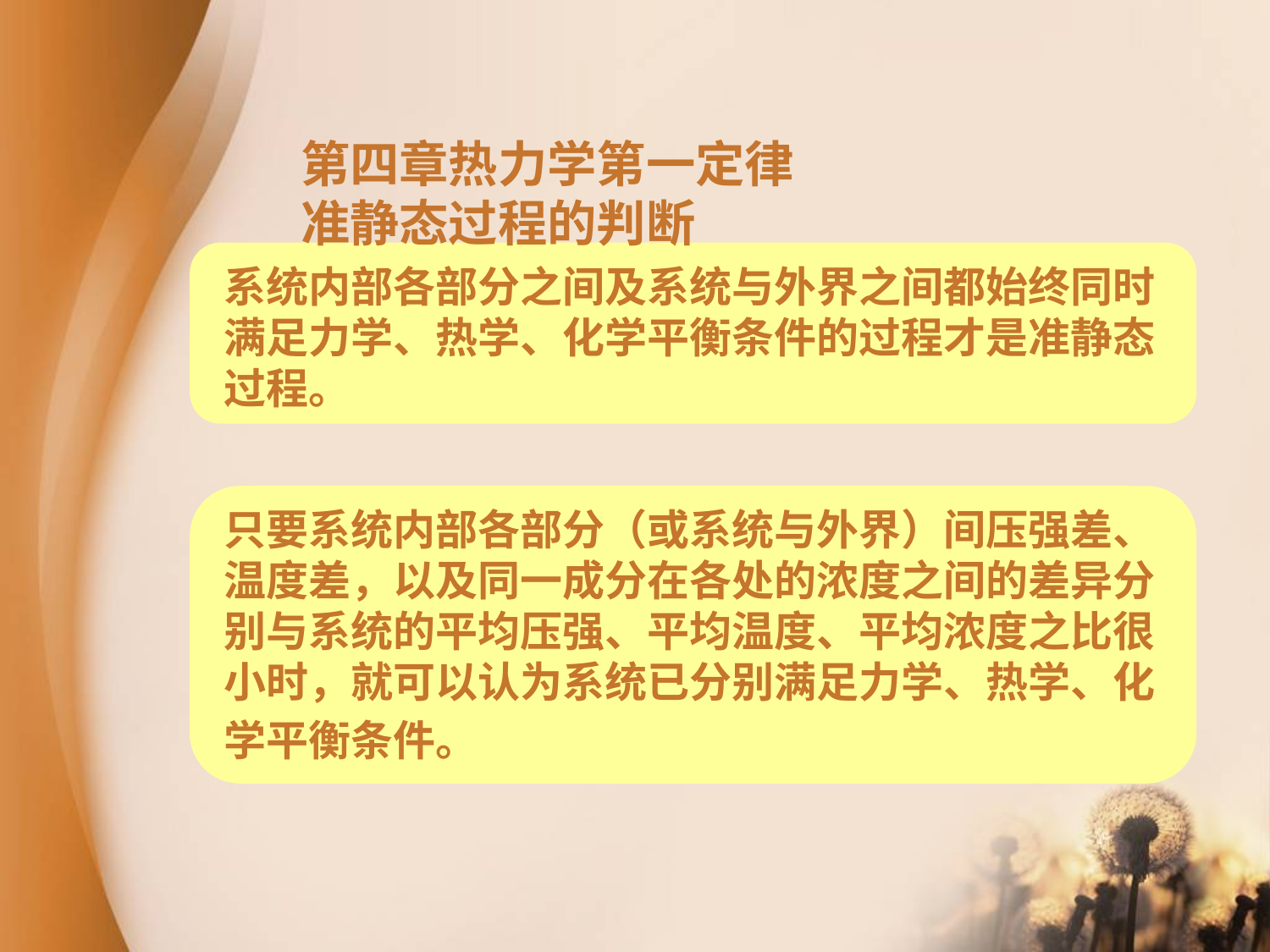

第四章热力学第一定律
准静态过程的判断

系统内部各部分之间及系统与外界之间都始终同时满足力学、热学、化学平衡条件的过程才是准静态过程。

只要系统内部各部分（或系统与外界）间压强差、温度差，以及同一成分在各处的浓度之间的差异分别与系统的平均压强、平均温度、平均浓度之比很小时，就可以认为系统已分别满足力学、热学、化学平衡条件。